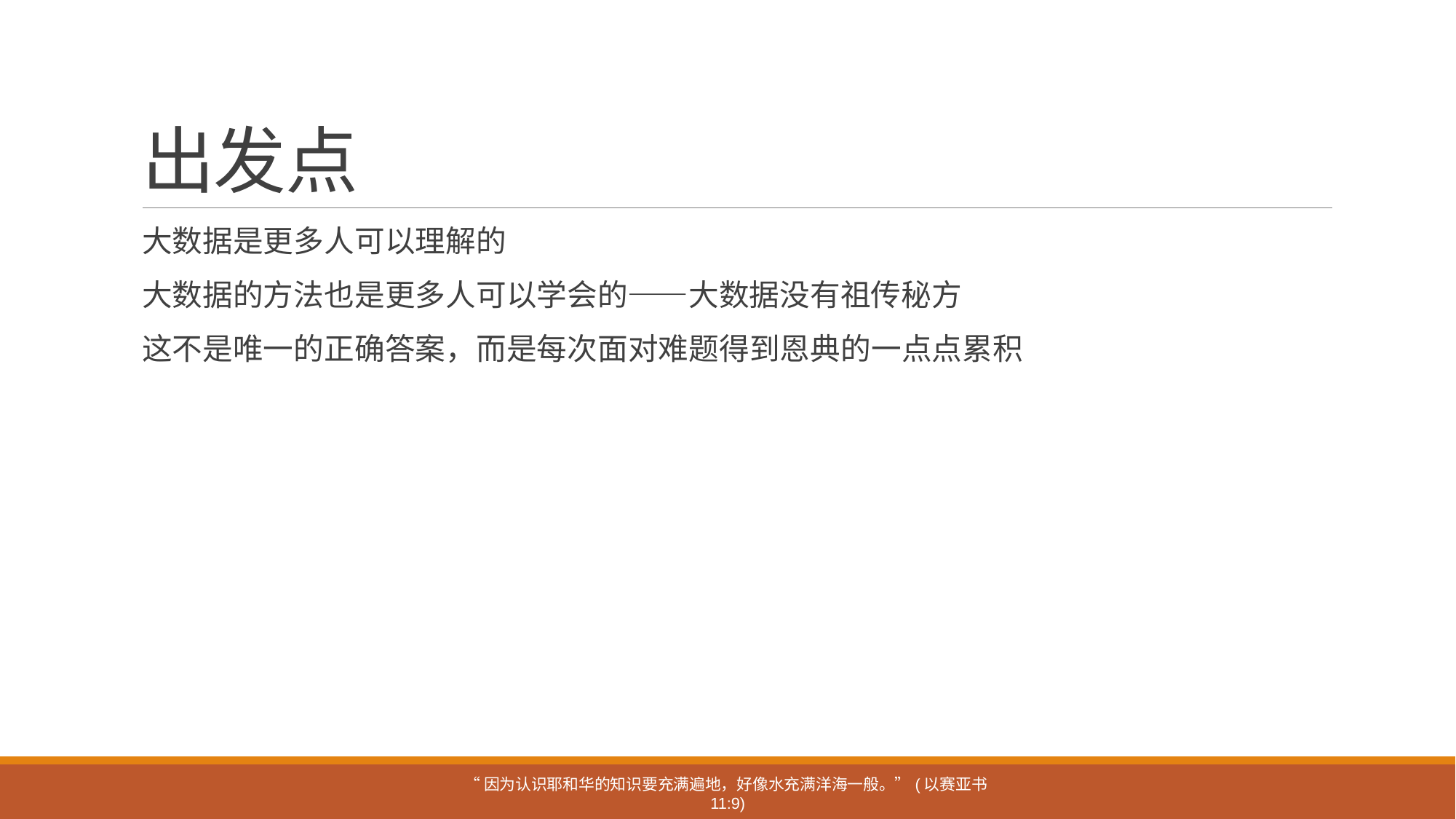

# 出发点
大数据是更多人可以理解的
大数据的方法也是更多人可以学会的——大数据没有祖传秘方
这不是唯一的正确答案，而是每次面对难题得到恩典的一点点累积
“因为认识耶和华的知识要充满遍地，好像水充满洋海一般。”(以赛亚书11:9)